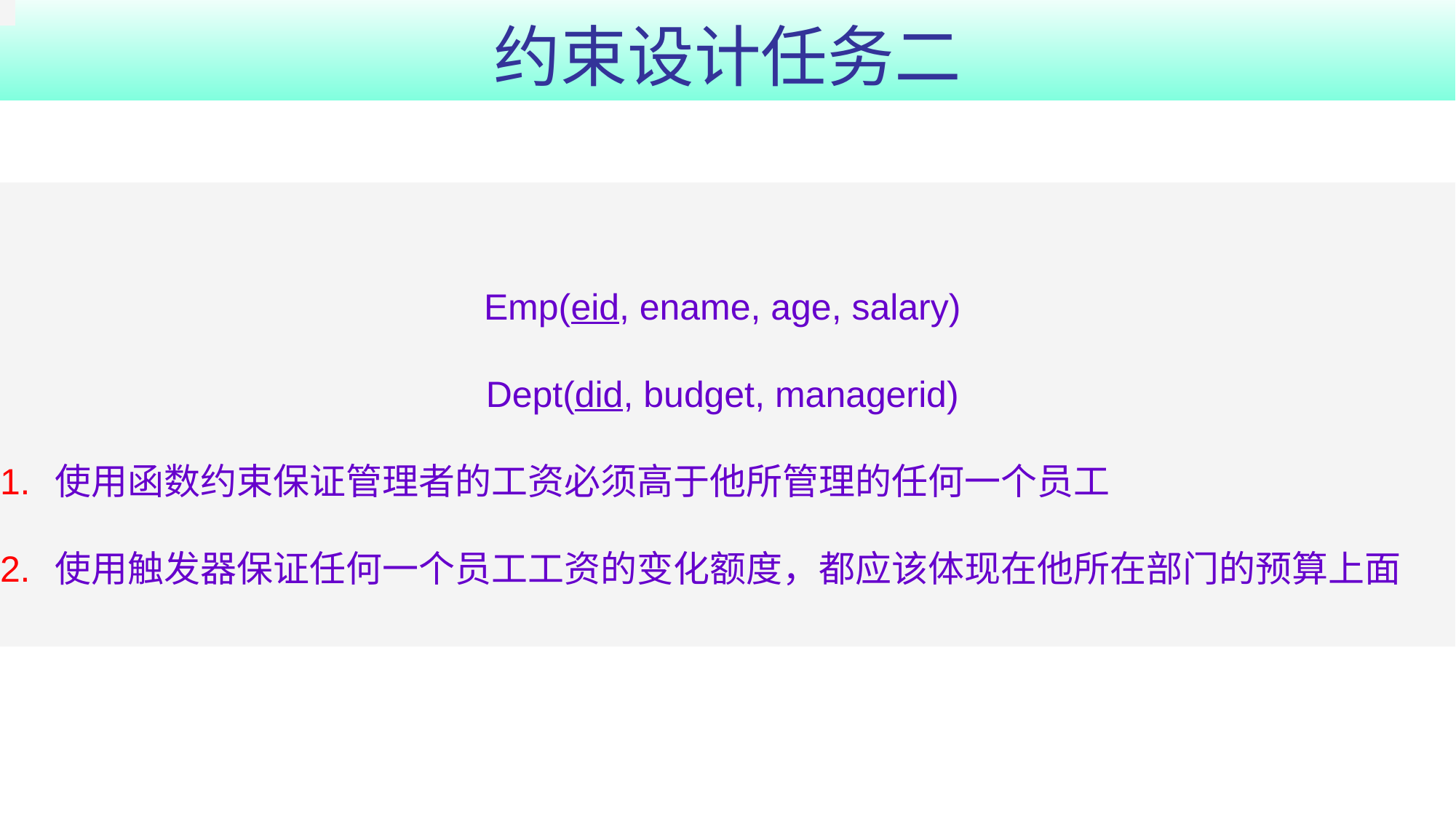

。

# 约束设计任务二
Emp(eid, ename, age, salary)
Dept(did, budget, managerid)
使用函数约束保证管理者的工资必须高于他所管理的任何一个员工
使用触发器保证任何一个员工工资的变化额度，都应该体现在他所在部门的预算上面